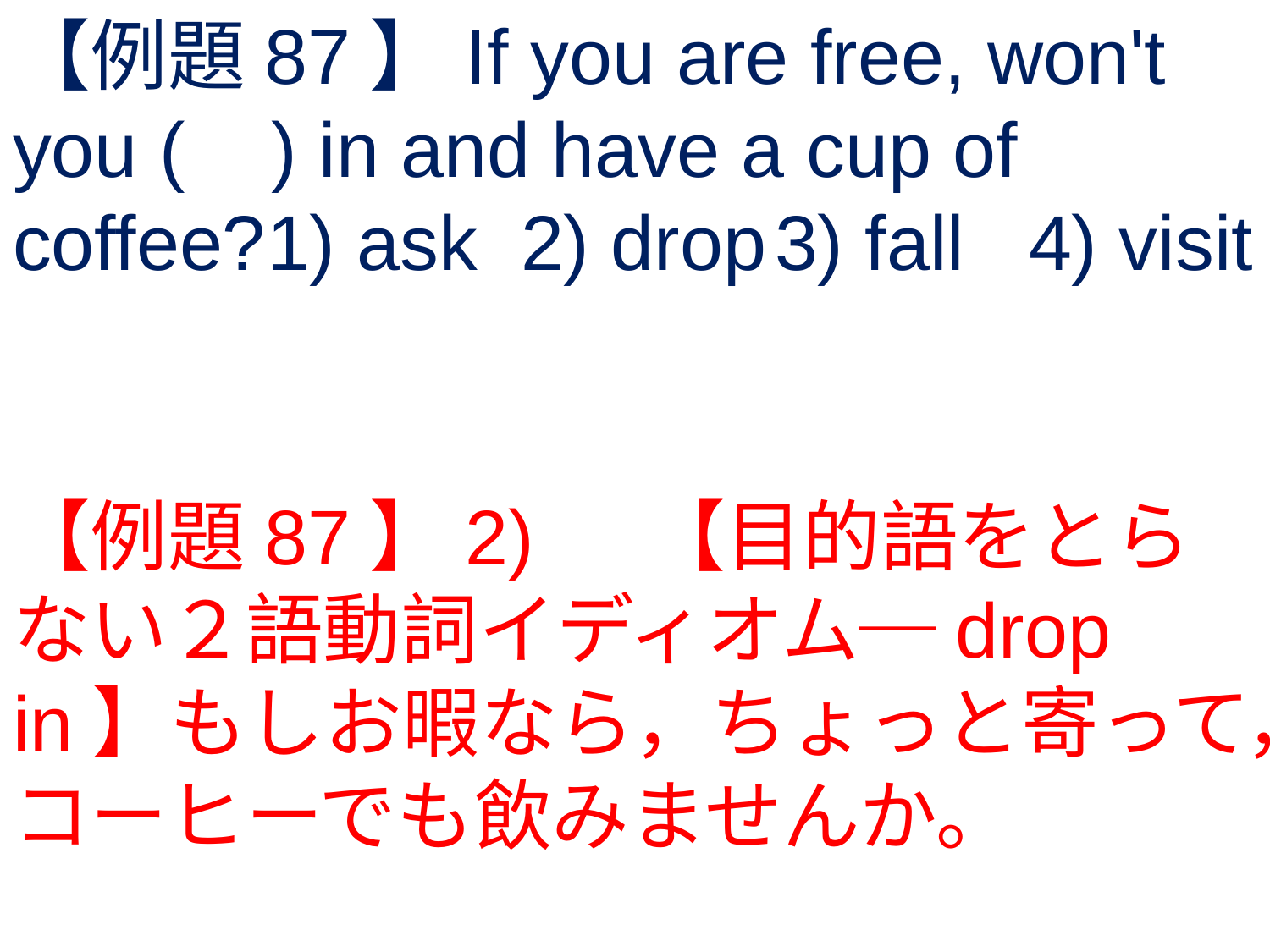

# 【例題87】If you are free, won't you (    ) in and have a cup of coffee?	1) ask	2) drop	3) fall	4) visit
【例題87】2) 	【目的語をとらない２語動詞イディオム─drop in】もしお暇なら，ちょっと寄って，コーヒーでも飲みませんか。